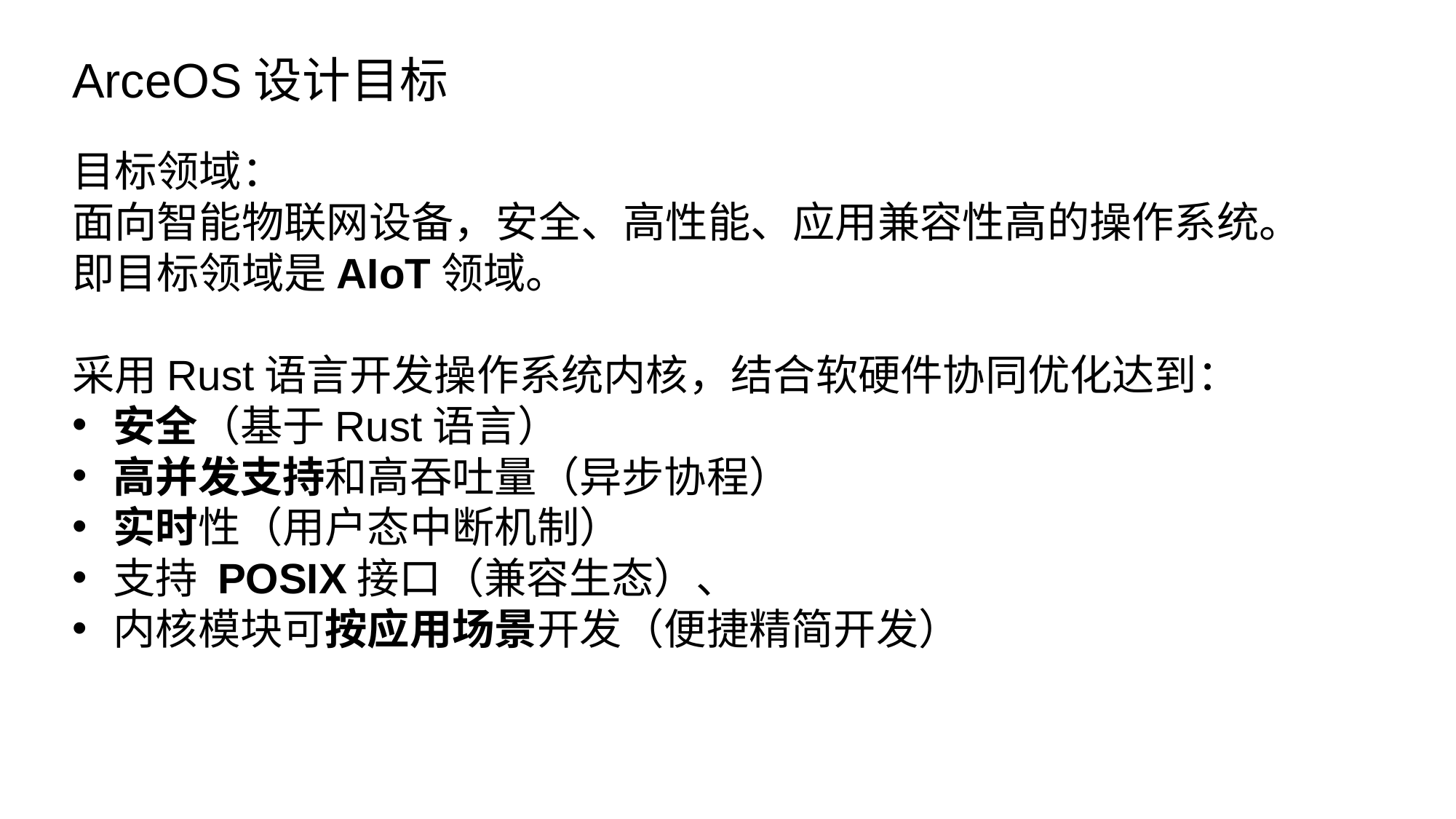

ArceOS设计目标
目标领域：
面向智能物联网设备，安全、高性能、应用兼容性高的操作系统。即目标领域是AIoT领域。

采用Rust语言开发操作系统内核，结合软硬件协同优化达到：
安全（基于Rust语言）
高并发支持和高吞吐量（异步协程）
实时性（用户态中断机制）
支持 POSIX接口（兼容生态）、
内核模块可按应用场景开发（便捷精简开发）